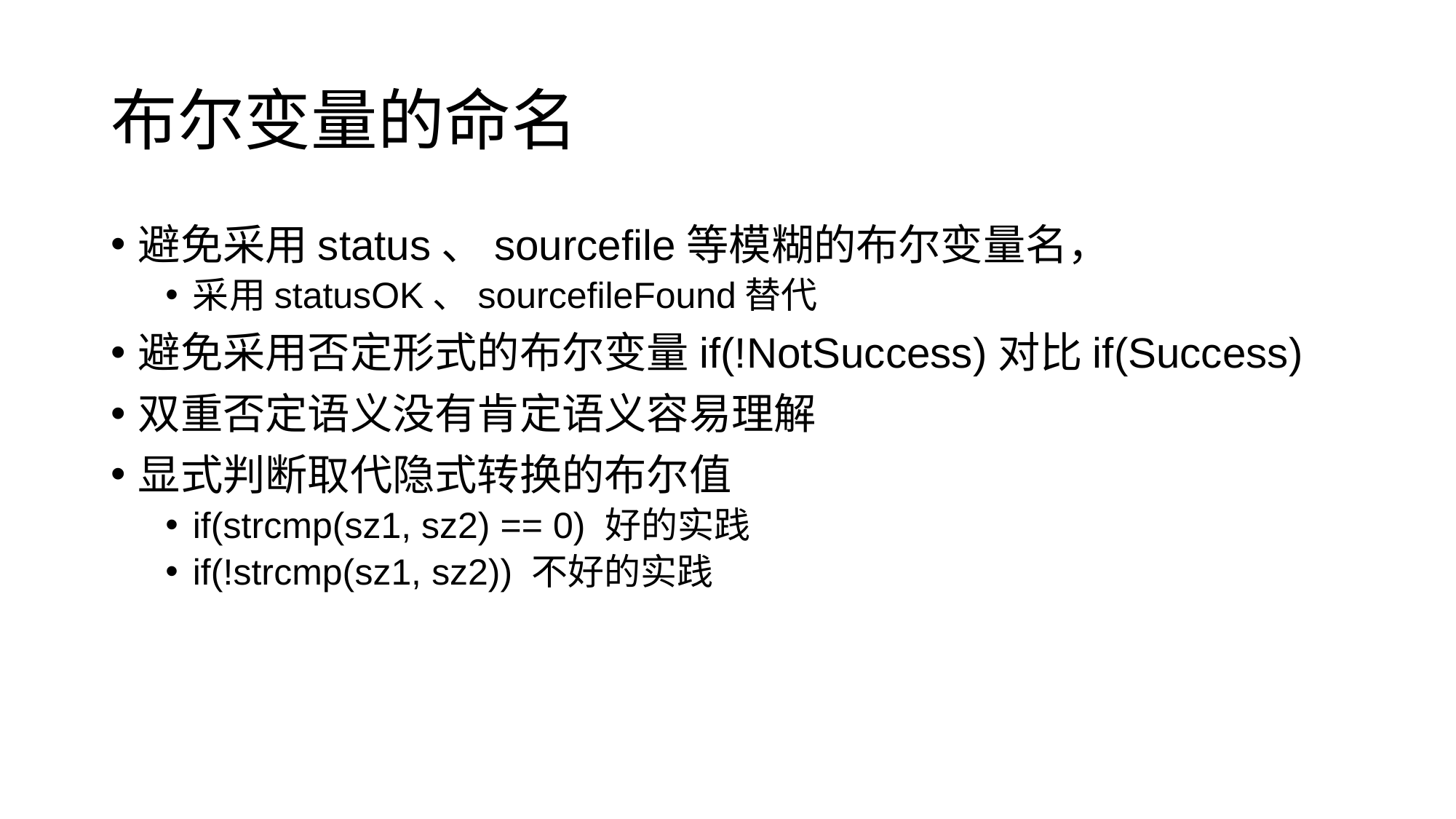

# 布尔变量的命名
避免采用status、sourcefile等模糊的布尔变量名，
采用statusOK、sourcefileFound替代
避免采用否定形式的布尔变量if(!NotSuccess)对比if(Success)
双重否定语义没有肯定语义容易理解
显式判断取代隐式转换的布尔值
if(strcmp(sz1, sz2) == 0) 好的实践
if(!strcmp(sz1, sz2)) 不好的实践